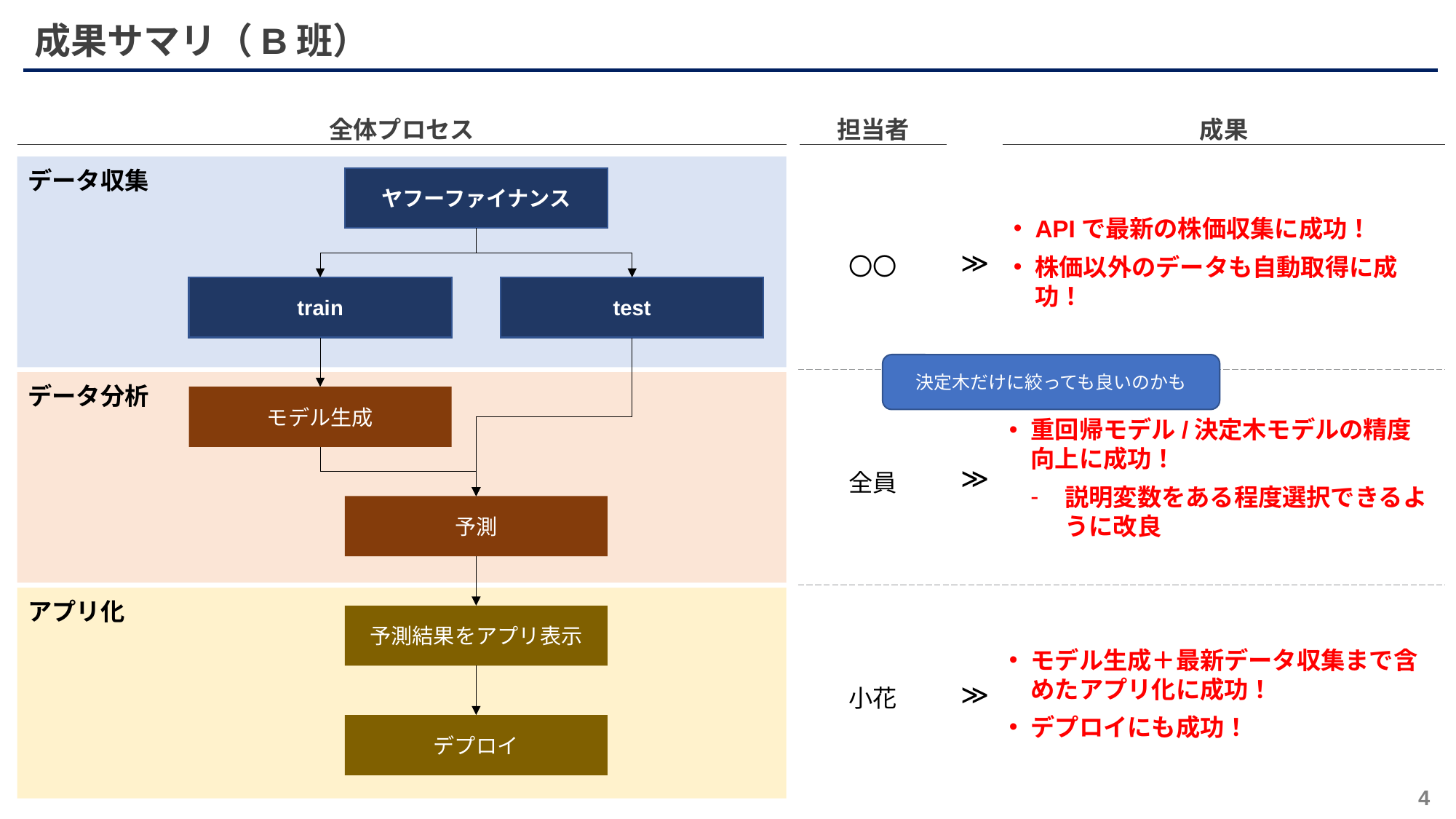

成果サマリ（B班）
全体プロセス
担当者
成果
データ収集
〇〇
≫
APIで最新の株価収集に成功！
株価以外のデータも自動取得に成功！
ヤフーファイナンス
train
test
決定木だけに絞っても良いのかも
データ分析
全員
≫
重回帰モデル/決定木モデルの精度向上に成功！
説明変数をある程度選択できるように改良
モデル生成
予測
アプリ化
小花
≫
モデル生成＋最新データ収集まで含めたアプリ化に成功！
デプロイにも成功！
予測結果をアプリ表示
デプロイ
4